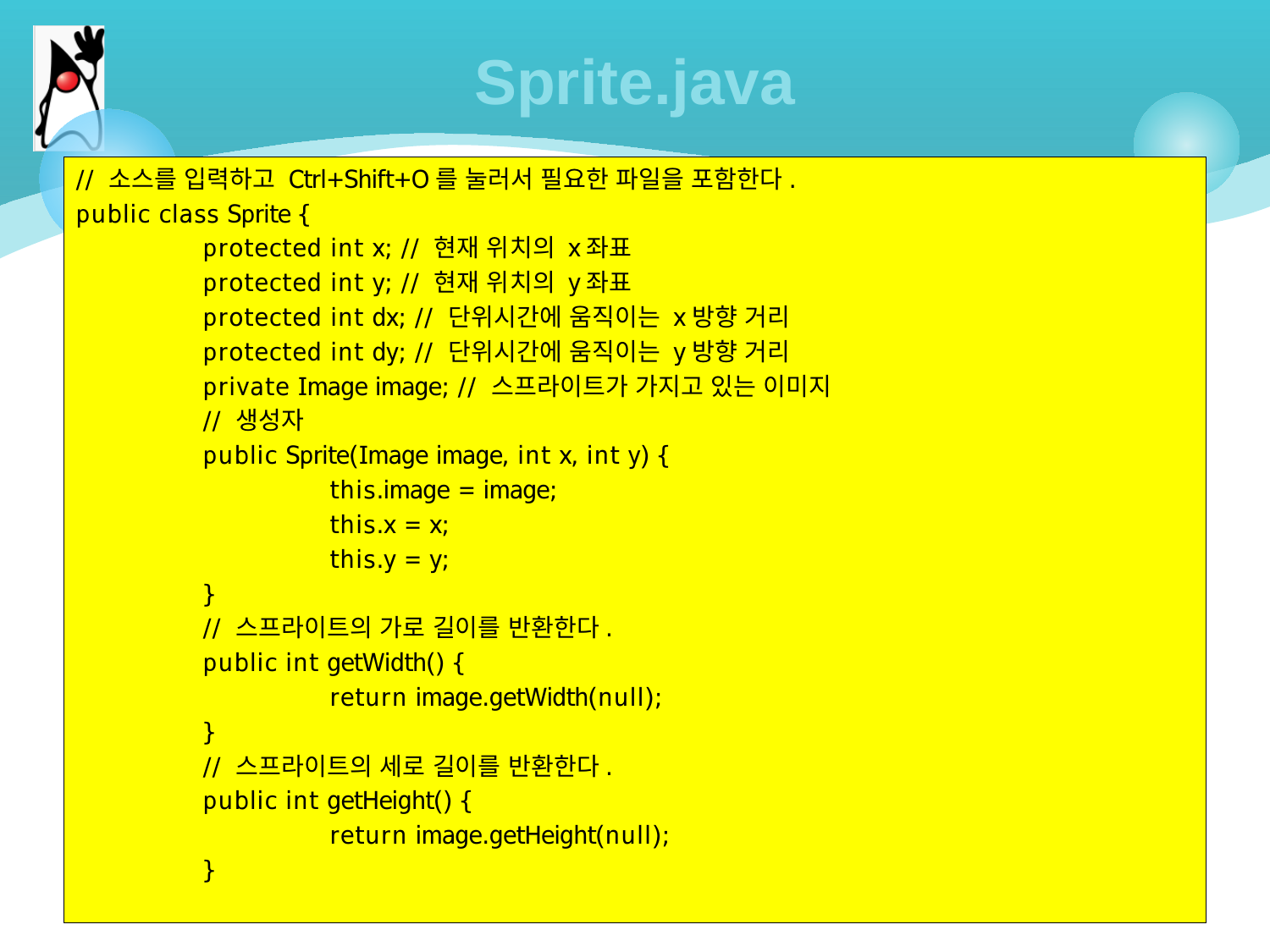

# Sprite.java
// 소스를 입력하고 Ctrl+Shift+O를 눌러서 필요한 파일을 포함한다.
public class Sprite {
	protected int x; // 현재 위치의 x좌표
	protected int y; // 현재 위치의 y좌표
	protected int dx; // 단위시간에 움직이는 x방향 거리
	protected int dy; // 단위시간에 움직이는 y방향 거리
	private Image image; // 스프라이트가 가지고 있는 이미지
	// 생성자
	public Sprite(Image image, int x, int y) {
		this.image = image;
		this.x = x;
		this.y = y;
	}
	// 스프라이트의 가로 길이를 반환한다.
	public int getWidth() {
		return image.getWidth(null);
	}
	// 스프라이트의 세로 길이를 반환한다.
	public int getHeight() {
		return image.getHeight(null);
	}